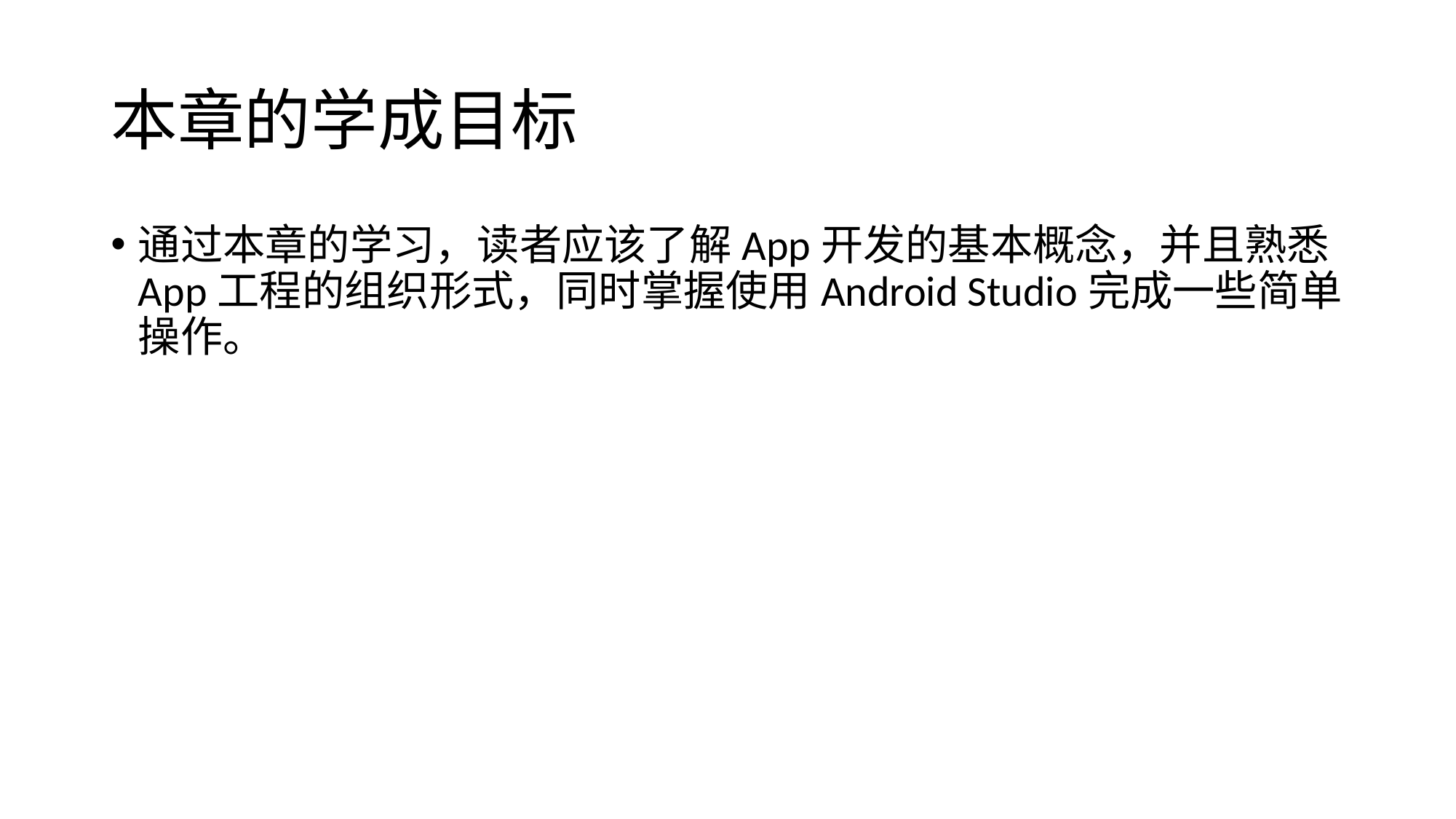

# 本章的学成目标
通过本章的学习，读者应该了解App开发的基本概念，并且熟悉App工程的组织形式，同时掌握使用Android Studio完成一些简单操作。